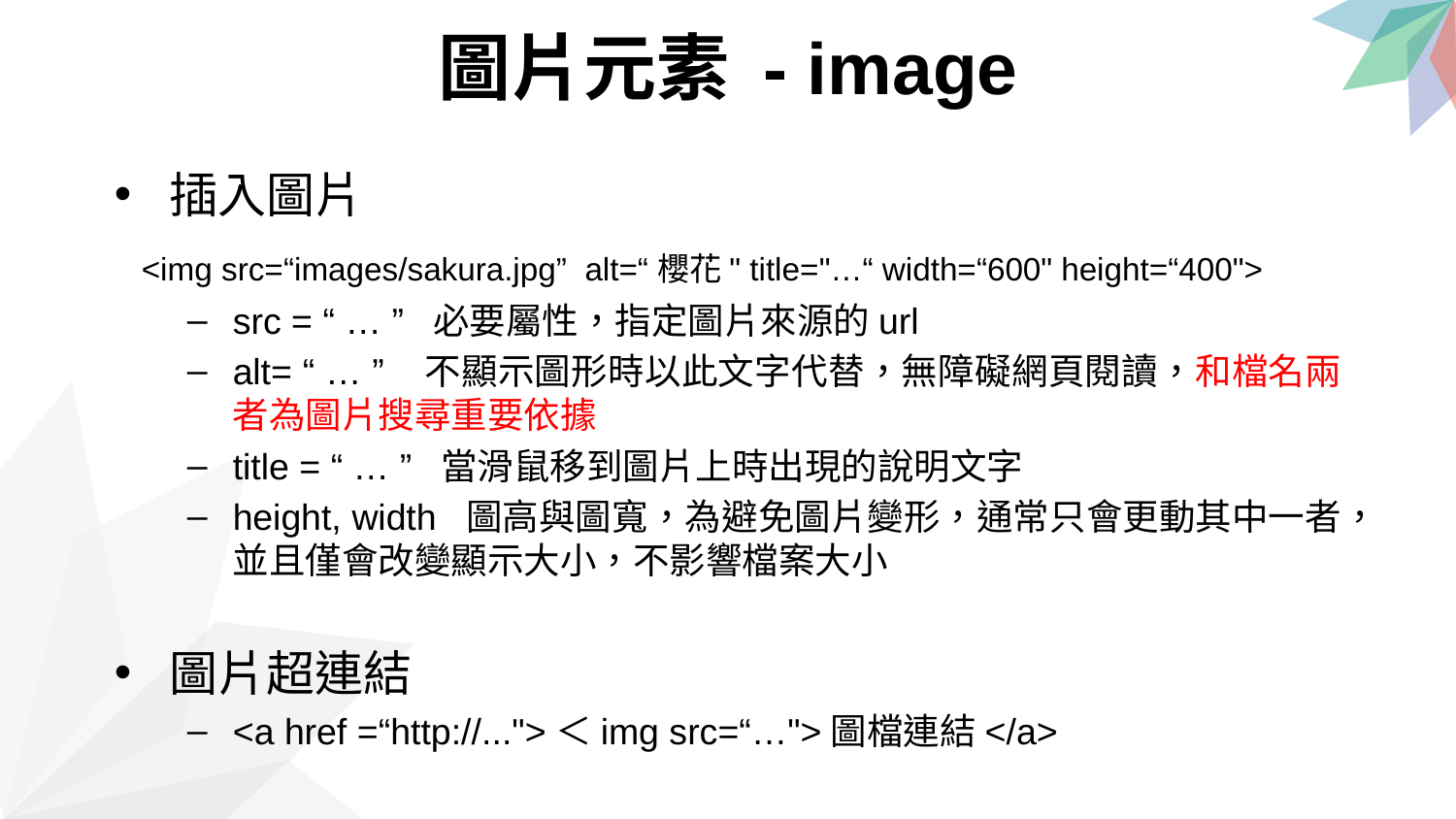

圖片元素 - image
插入圖片
  <img src=“images/sakura.jpg”  alt=“櫻花" title="…“ width=“600" height=“400">
src = “ … ”  必要屬性，指定圖片來源的url
alt= “ … ”   不顯示圖形時以此文字代替，無障礙網頁閱讀，和檔名兩者為圖片搜尋重要依據
title = “ … ”  當滑鼠移到圖片上時出現的說明文字
height, width  圖高與圖寬，為避免圖片變形，通常只會更動其中一者，並且僅會改變顯示大小，不影響檔案大小

圖片超連結
<a href =“http://...">＜img src=“…">圖檔連結</a>